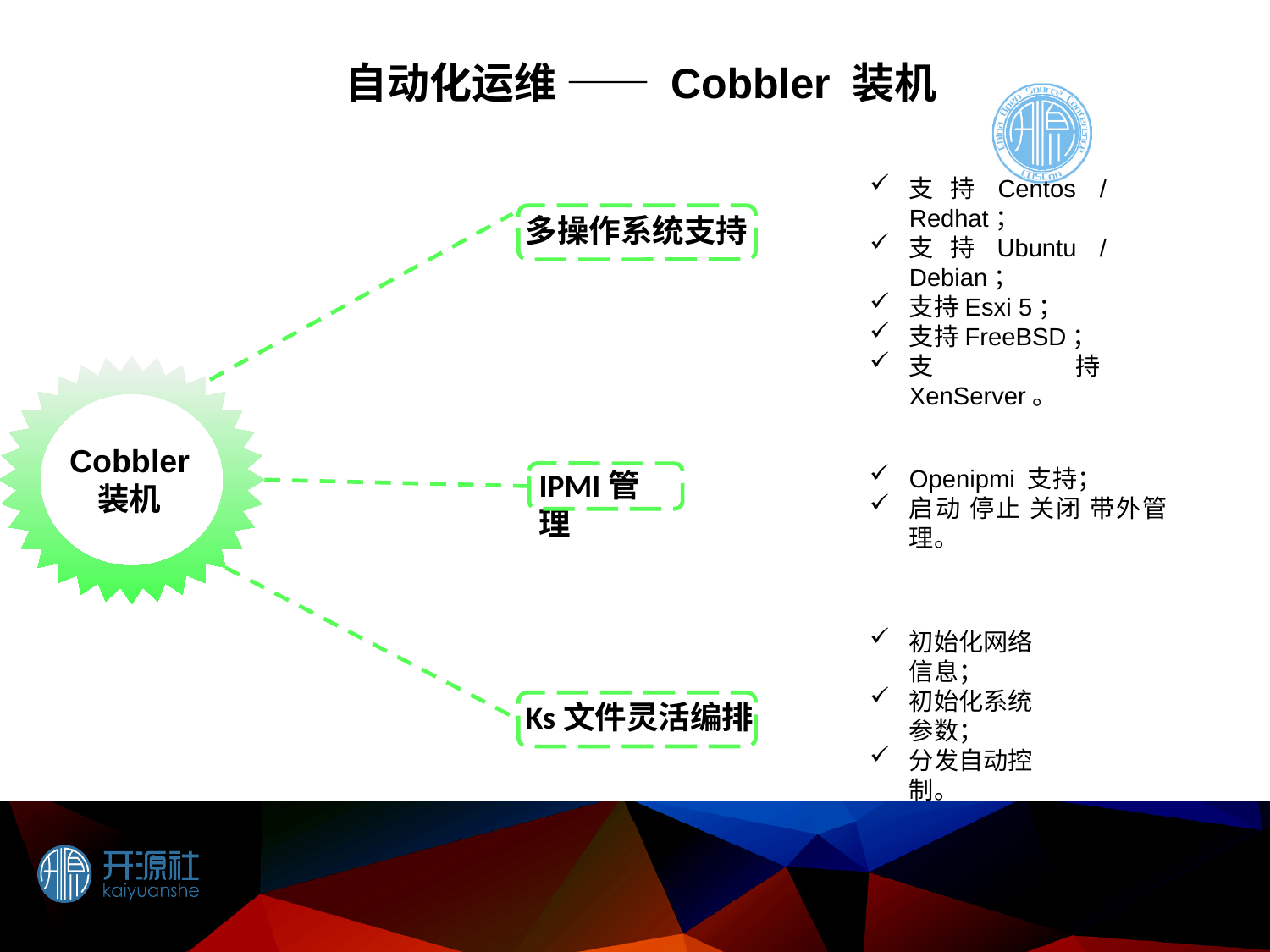

自动化运维 —— Cobbler 装机
支持Centos / Redhat；
支持Ubuntu / Debian；
支持Esxi 5；
支持FreeBSD；
支持XenServer。
多操作系统支持

Cobbler 装机
Openipmi 支持；
启动 停止 关闭 带外管理。
IPMI管理

初始化网络信息；
初始化系统参数；
分发自动控制。
Ks文件灵活编排